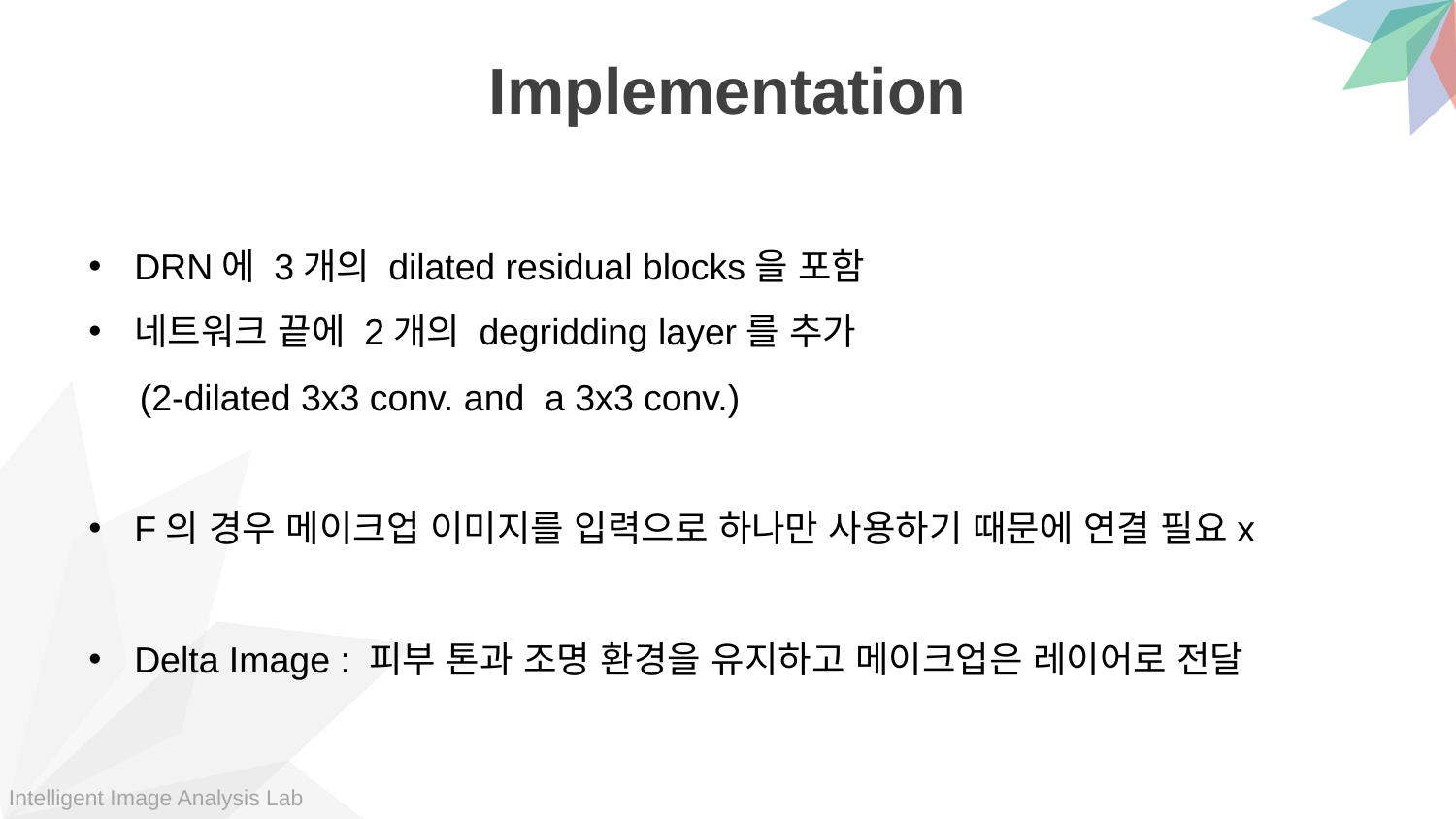

Implementation
DRN에 3개의 dilated residual blocks을 포함
네트워크 끝에 2개의 degridding layer를 추가
     (2-dilated 3x3 conv. and  a 3x3 conv.)

F의 경우 메이크업 이미지를 입력으로 하나만 사용하기 때문에 연결 필요x

Delta Image : 피부 톤과 조명 환경을 유지하고 메이크업은 레이어로 전달